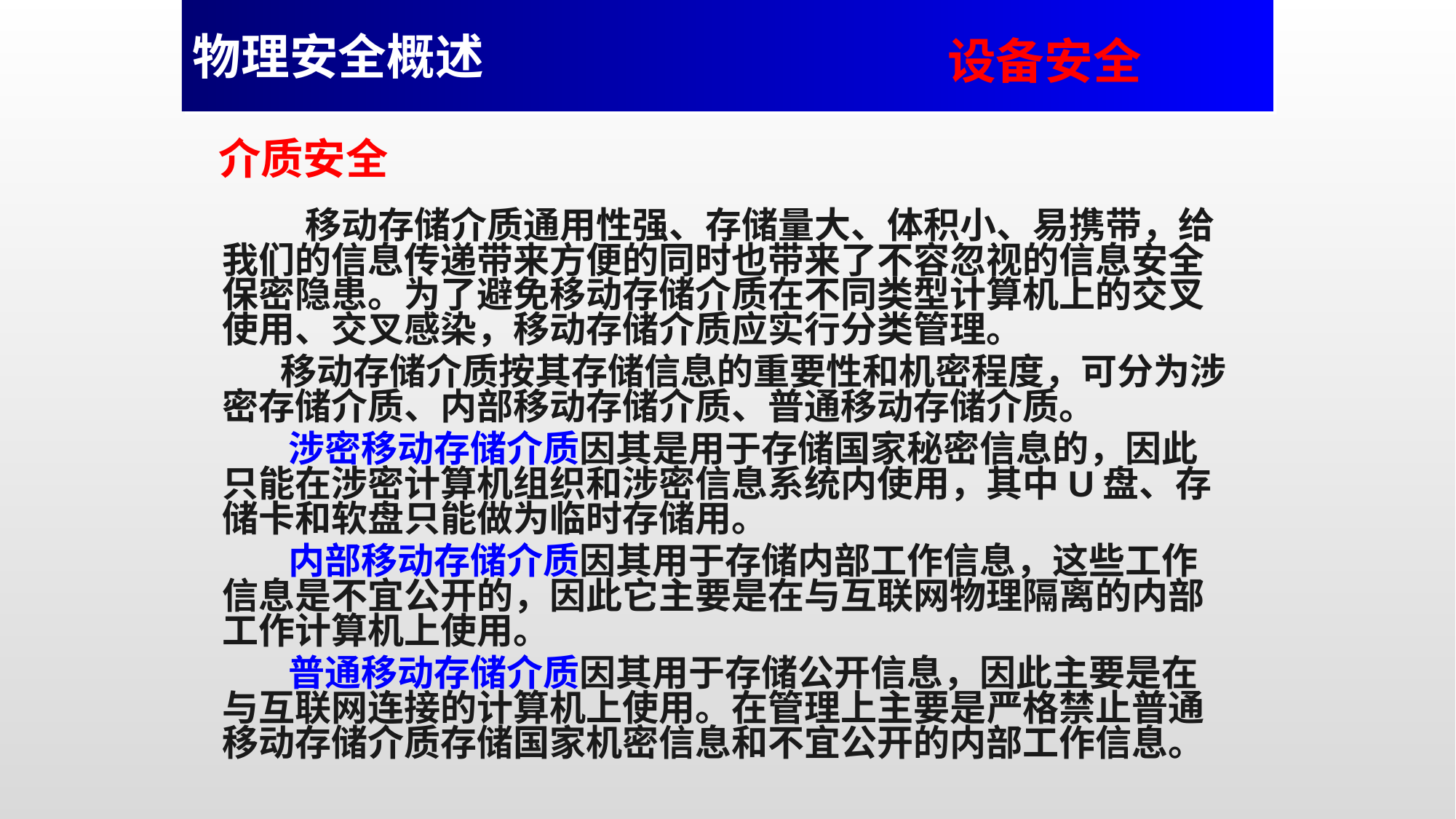

物理安全概述
设备安全
介质安全
         移动存储介质通用性强、存储量大、体积小、易携带，给我们的信息传递带来方便的同时也带来了不容忽视的信息安全保密隐患。为了避免移动存储介质在不同类型计算机上的交叉使用、交叉感染，移动存储介质应实行分类管理。
      移动存储介质按其存储信息的重要性和机密程度，可分为涉密存储介质、内部移动存储介质、普通移动存储介质。
       涉密移动存储介质因其是用于存储国家秘密信息的，因此只能在涉密计算机组织和涉密信息系统内使用，其中U盘、存储卡和软盘只能做为临时存储用。
       内部移动存储介质因其用于存储内部工作信息，这些工作信息是不宜公开的，因此它主要是在与互联网物理隔离的内部工作计算机上使用。
       普通移动存储介质因其用于存储公开信息，因此主要是在与互联网连接的计算机上使用。在管理上主要是严格禁止普通移动存储介质存储国家机密信息和不宜公开的内部工作信息。